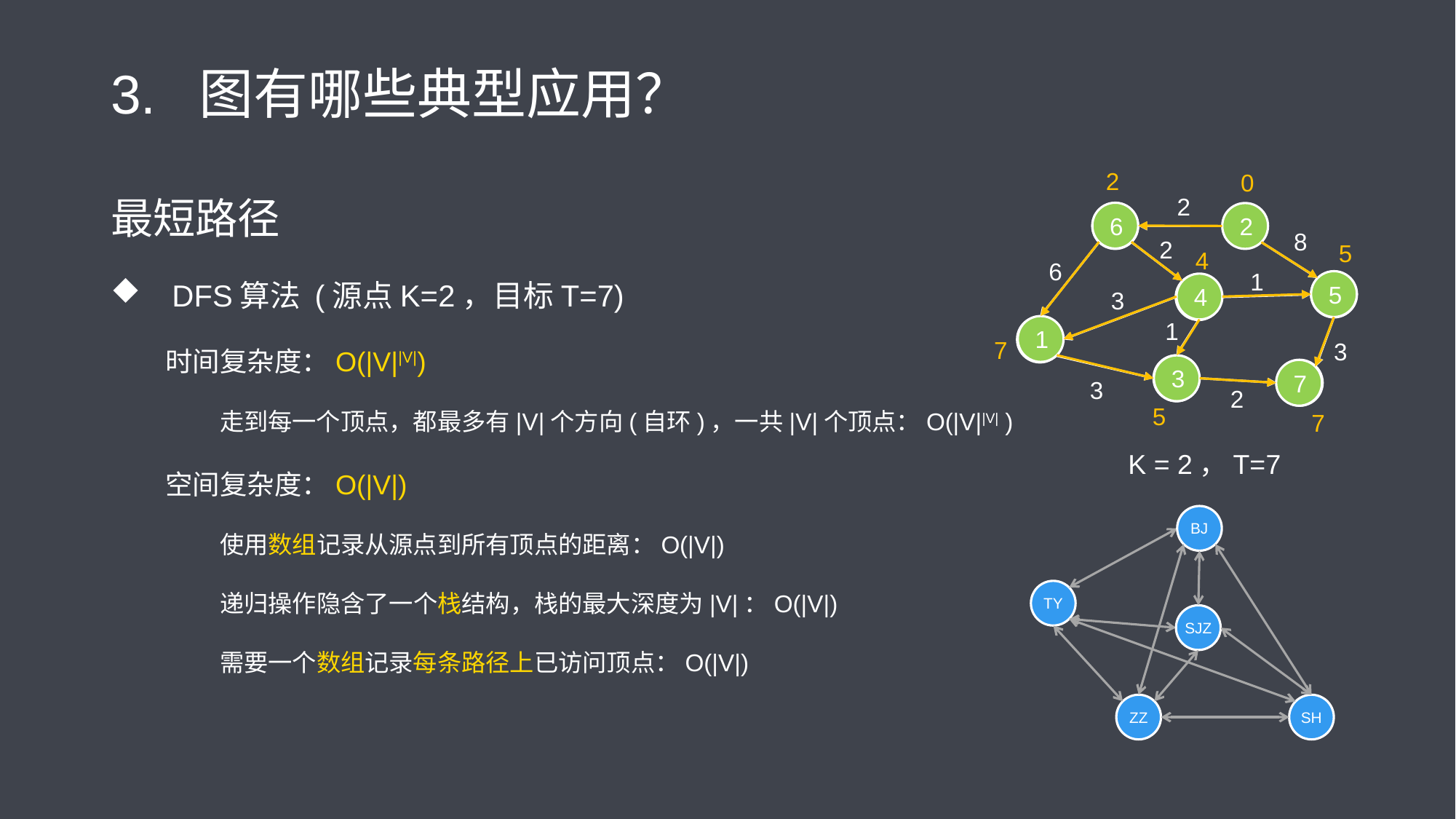

# 图有哪些典型应用？
2
最短路径
DFS算法 (源点K=2，目标T=7)
时间复杂度：O(|V||V|)
走到每一个顶点，都最多有|V|个方向(自环)，一共|V|个顶点：O(|V||V| )
空间复杂度：O(|V|)
使用数组记录从源点到所有顶点的距离：O(|V|)
递归操作隐含了一个栈结构，栈的最大深度为|V|：O(|V|)
需要一个数组记录每条路径上已访问顶点：O(|V|)
0
2
6
6
2
8
2
5
4
6
1
5
5
4
4
3
1
1
1
7
3
3
3
7
7
3
2
5
7
K = 2，T=7
BJ
TY
SJZ
SH
ZZ